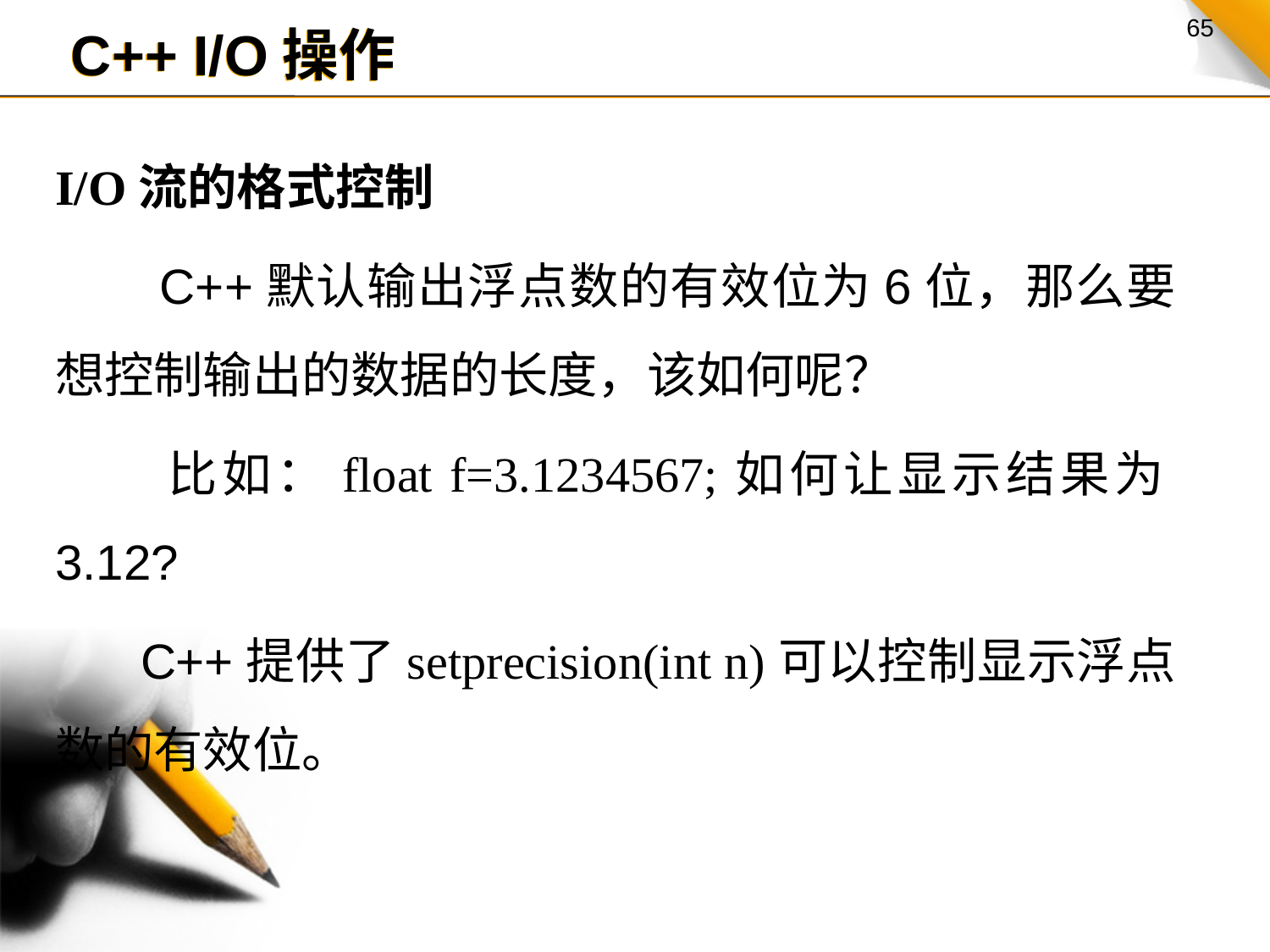

C++ I/O操作
I/O流的格式控制
       C++默认输出浮点数的有效位为6位，那么要想控制输出的数据的长度，该如何呢？
      比如：float f=3.1234567;如何让显示结果为3.12?
      C++提供了setprecision(int n)可以控制显示浮点数的有效位。